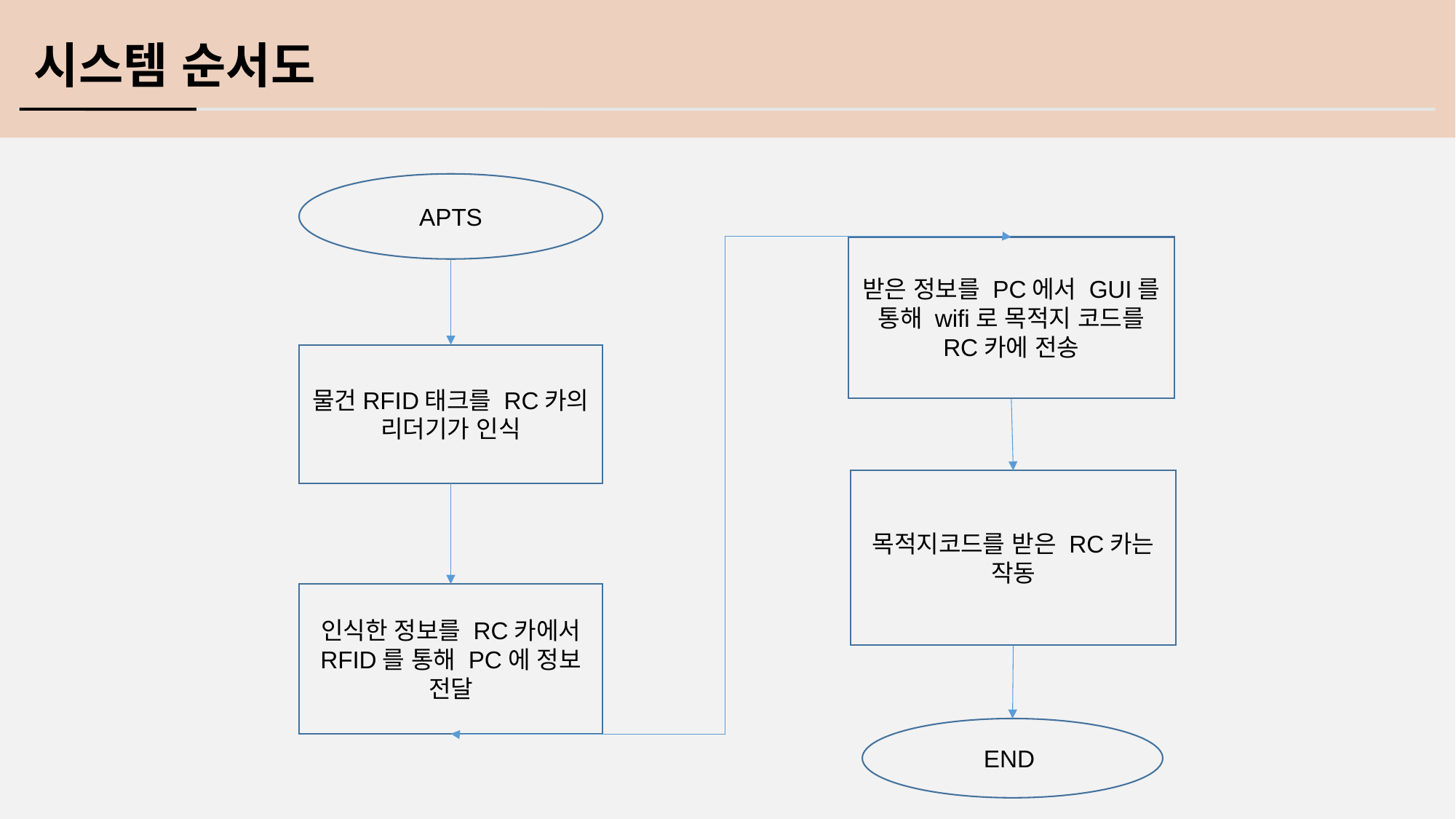

시스템 순서도

APTS
받은 정보를 PC에서 GUI를 통해 wifi로 목적지 코드를 RC카에 전송
물건RFID태크를 RC카의 리더기가 인식
목적지코드를 받은 RC카는 작동
인식한 정보를 RC카에서 RFID를 통해 PC에 정보 전달
END